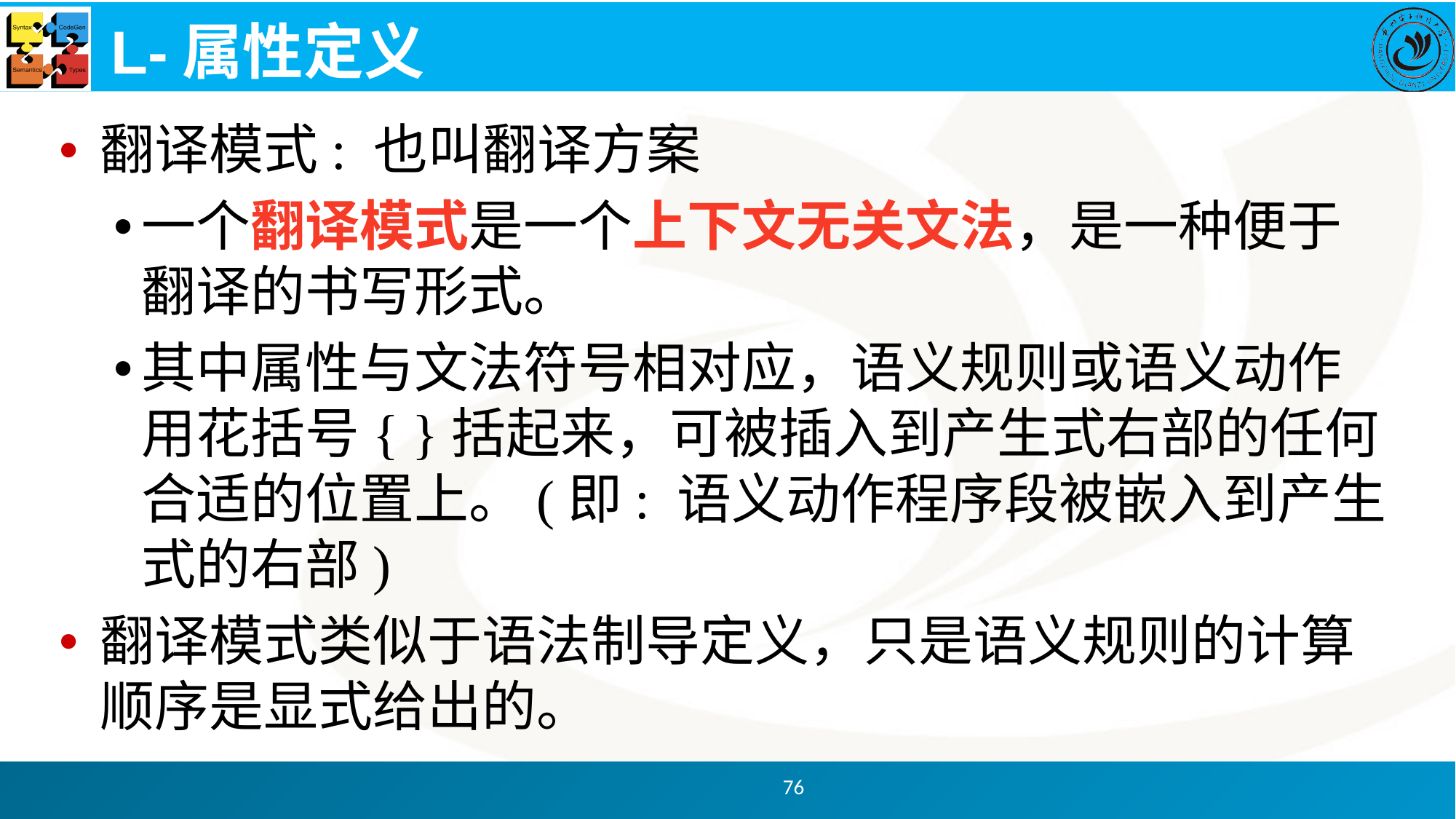

# L-属性定义
翻译模式: 也叫翻译方案
一个翻译模式是一个上下文无关文法，是一种便于翻译的书写形式。
其中属性与文法符号相对应，语义规则或语义动作用花括号{ }括起来，可被插入到产生式右部的任何合适的位置上。(即: 语义动作程序段被嵌入到产生式的右部)
翻译模式类似于语法制导定义，只是语义规则的计算顺序是显式给出的。

76